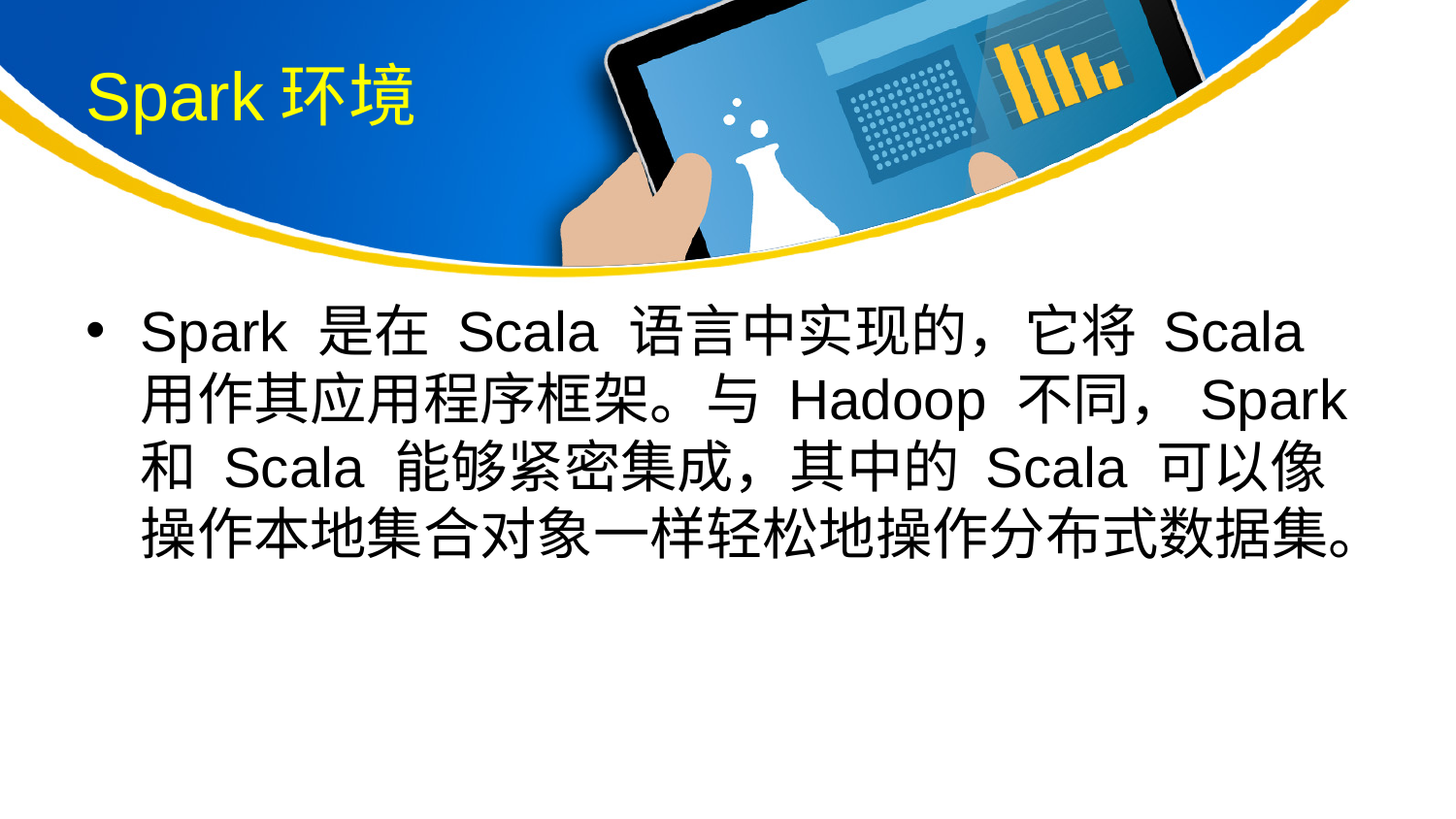

# Spark环境
Spark 是在 Scala 语言中实现的，它将 Scala 用作其应用程序框架。与 Hadoop 不同，Spark 和 Scala 能够紧密集成，其中的 Scala 可以像操作本地集合对象一样轻松地操作分布式数据集。